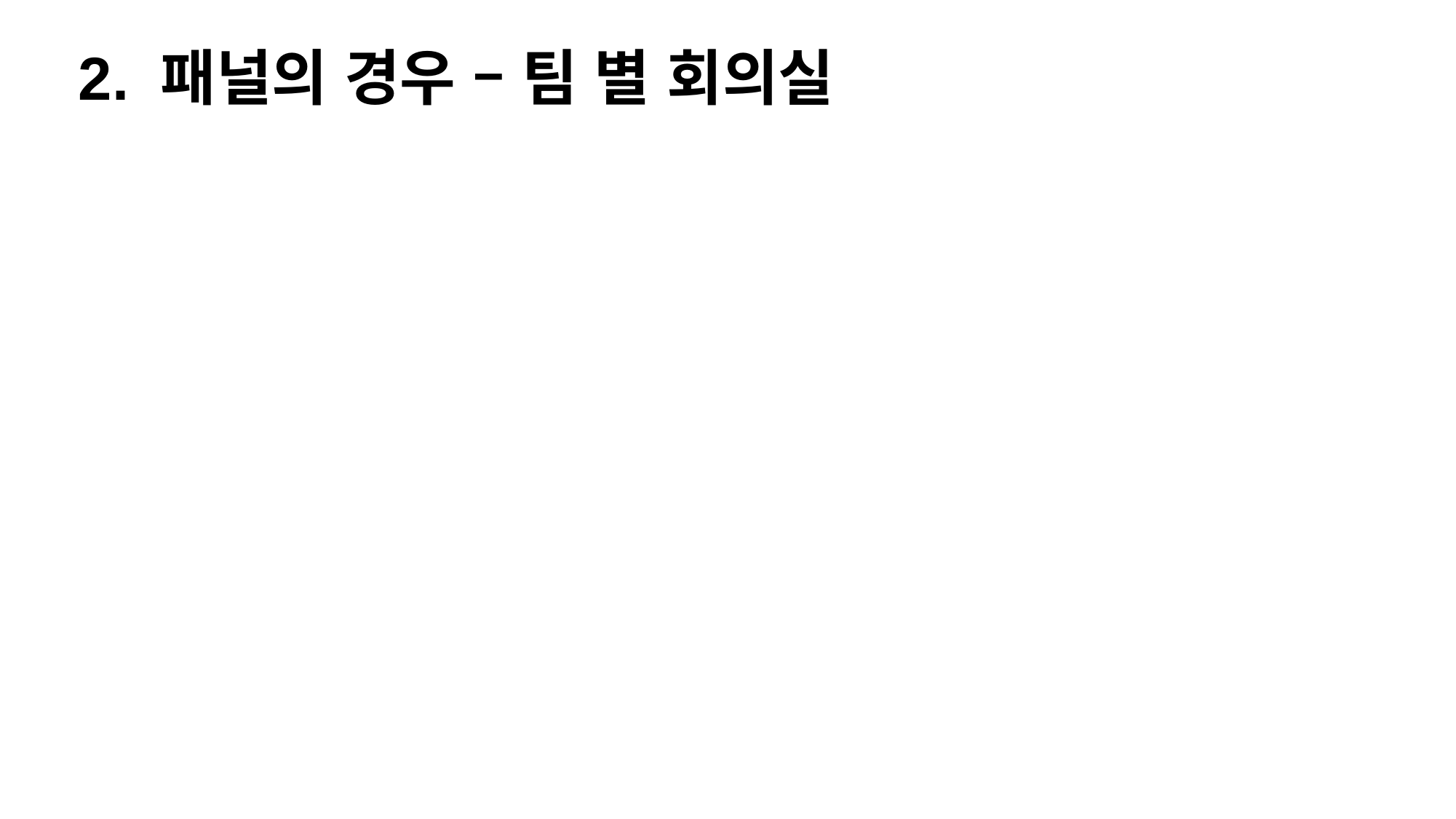

2. 패널의 경우 – 팀 별 회의실